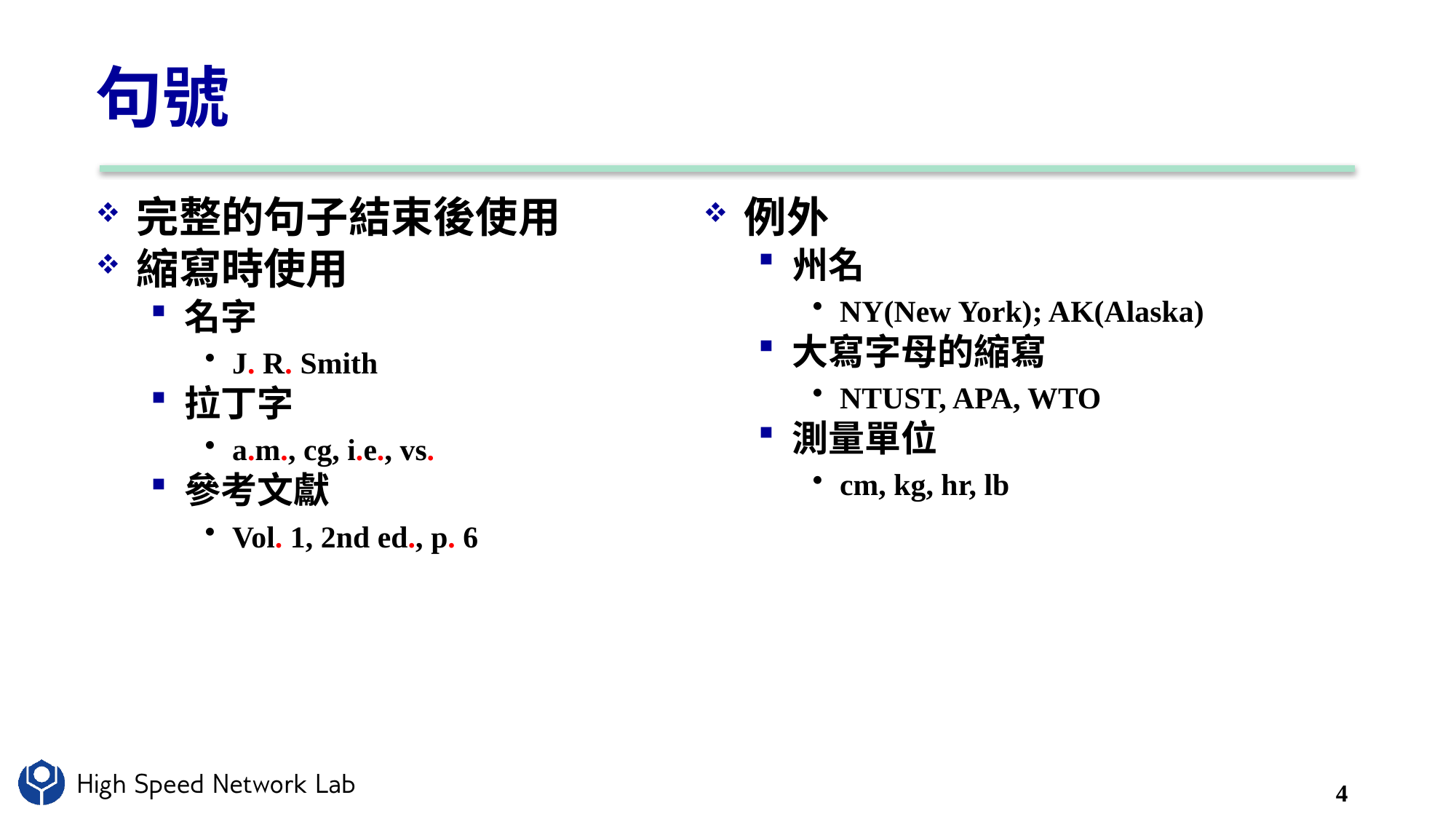

# 句號
完整的句子結束後使用
縮寫時使用
名字
J. R. Smith
拉丁字
a.m., cg, i.e., vs.
參考文獻
Vol. 1, 2nd ed., p. 6
例外
州名
NY(New York); AK(Alaska)
大寫字母的縮寫
NTUST, APA, WTO
測量單位
cm, kg, hr, lb

4